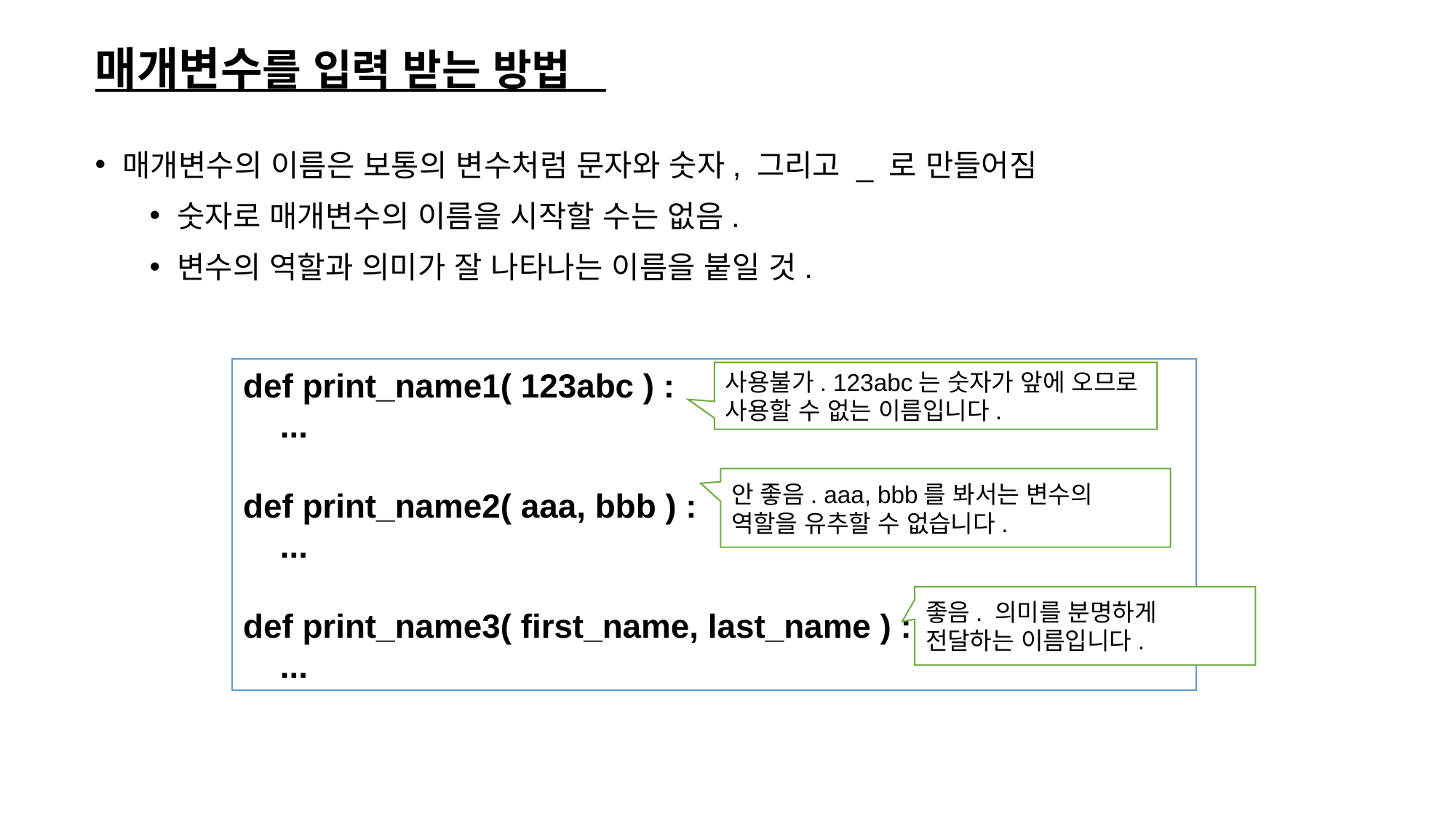

# 매개변수를 입력 받는 방법
매개변수의 이름은 보통의 변수처럼 문자와 숫자, 그리고 _ 로 만들어짐
숫자로 매개변수의 이름을 시작할 수는 없음.
변수의 역할과 의미가 잘 나타나는 이름을 붙일 것.

def print_name1( 123abc ) :
    ...

def print_name2( aaa, bbb ) :
    ...

def print_name3( first_name, last_name ) :
    ...
사용불가. 123abc는 숫자가 앞에 오므로 사용할 수 없는 이름입니다.
안 좋음. aaa, bbb를 봐서는 변수의 역할을 유추할 수 없습니다.
좋음. 의미를 분명하게 전달하는 이름입니다.